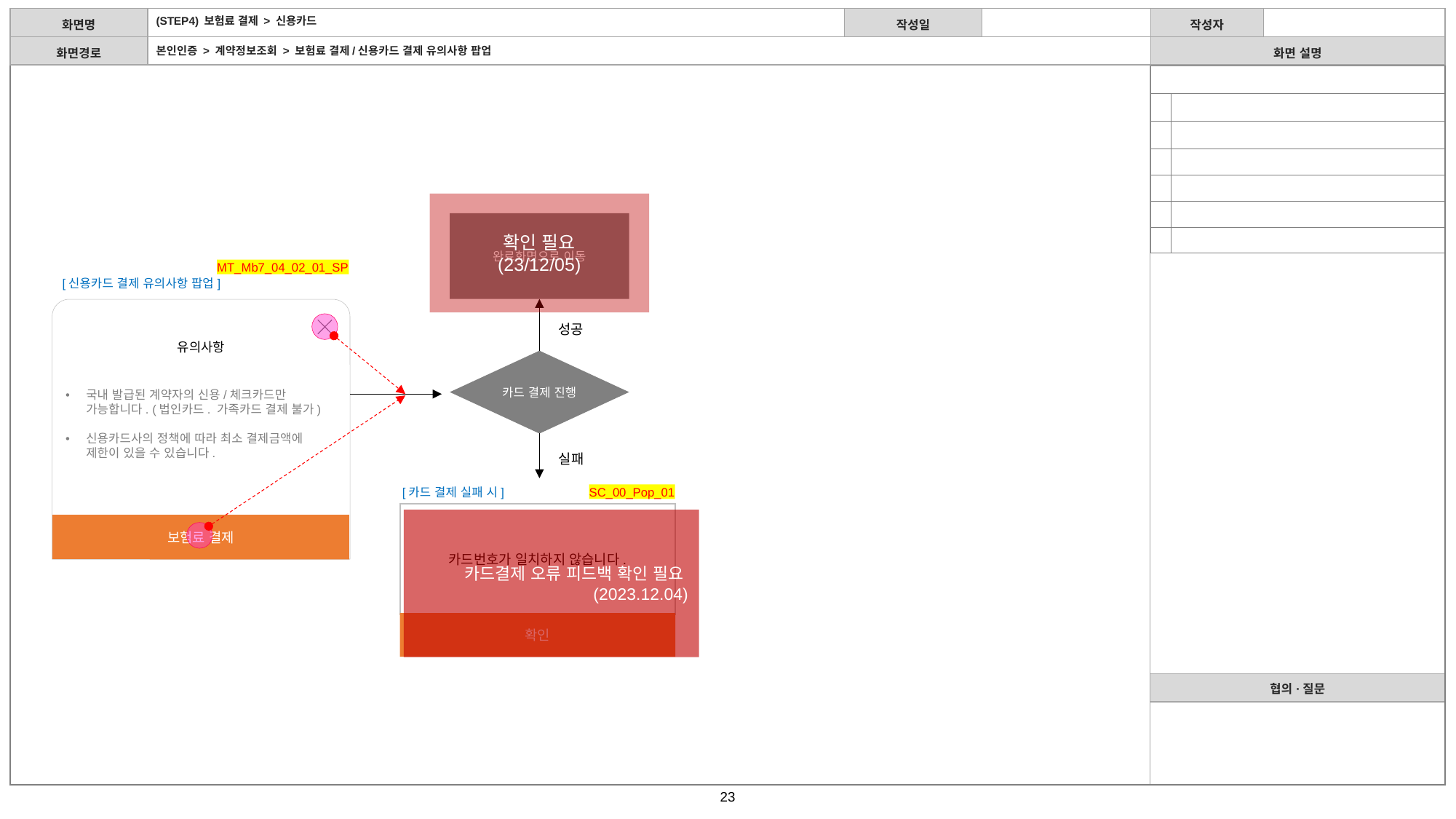

(STEP4) 보험료 결제 > 신용카드

본인인증 > 계약정보조회 > 보험료 결제/신용카드 결제 유의사항 팝업
|  |  |
| --- | --- |
|  |  |
|  |  |
|  |  |
|  |  |
|  |  |
|  |  |
확인 필요
(23/12/05)
완료화면으로 이동
MT_Mb7_04_02_01_SP
[신용카드 결제 유의사항 팝업]

성공
유의사항
카드 결제 진행
국내 발급된 계약자의 신용/체크카드만 가능합니다. (법인카드. 가족카드 결제 불가)

신용카드사의 정책에 따라 최소 결제금액에 제한이 있을 수 있습니다.
실패
SC_00_Pop_01
[카드 결제 실패 시]
카드번호가 일치하지 않습니다.
확인
카드결제 오류 피드백 확인 필요(2023.12.04)
이전
다음
보험료 결제